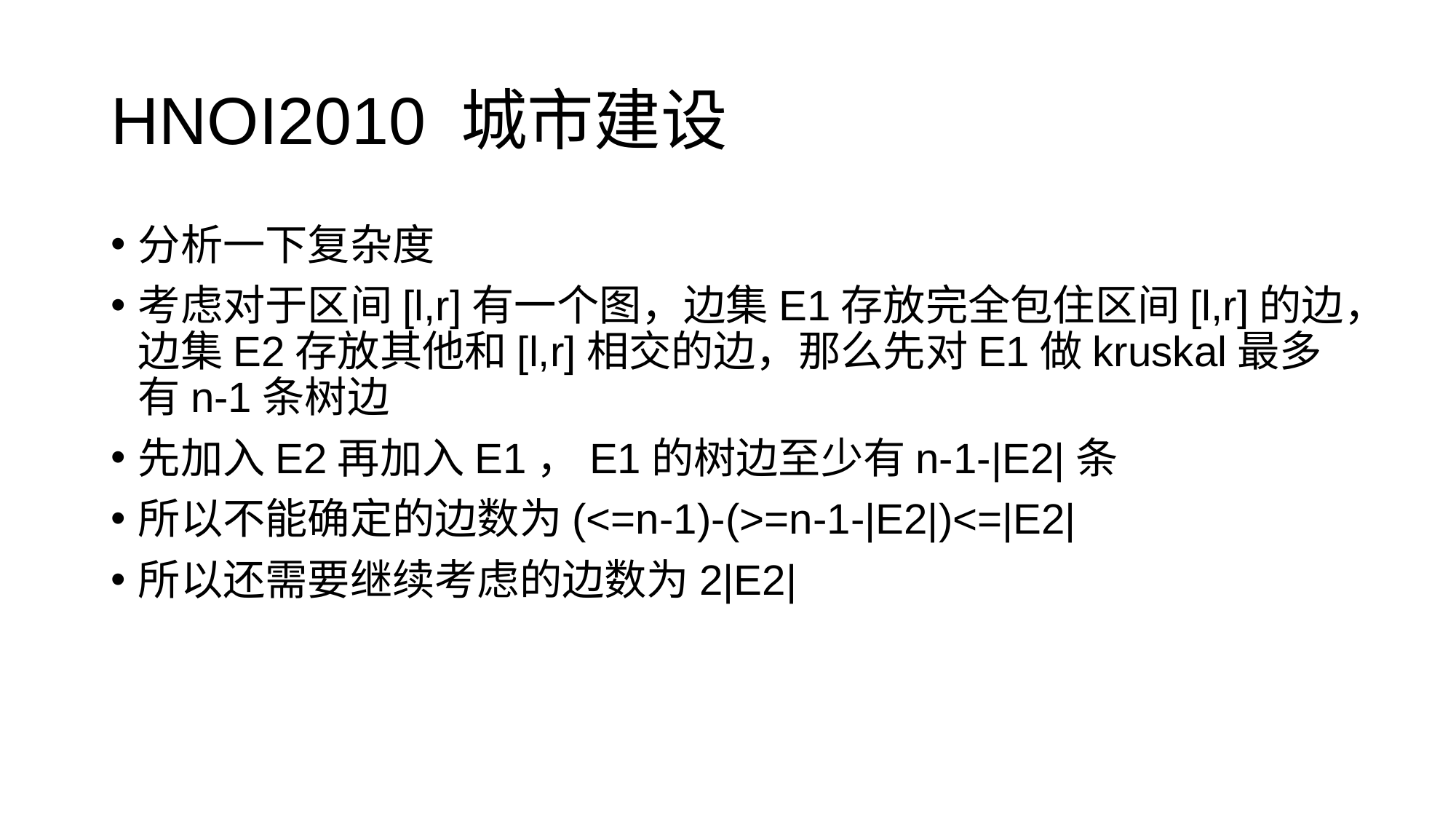

# HNOI2010 城市建设
分析一下复杂度
考虑对于区间[l,r]有一个图，边集E1存放完全包住区间[l,r]的边，边集E2存放其他和[l,r]相交的边，那么先对E1做kruskal最多有n-1条树边
先加入E2再加入E1，E1的树边至少有n-1-|E2|条
所以不能确定的边数为(<=n-1)-(>=n-1-|E2|)<=|E2|
所以还需要继续考虑的边数为2|E2|